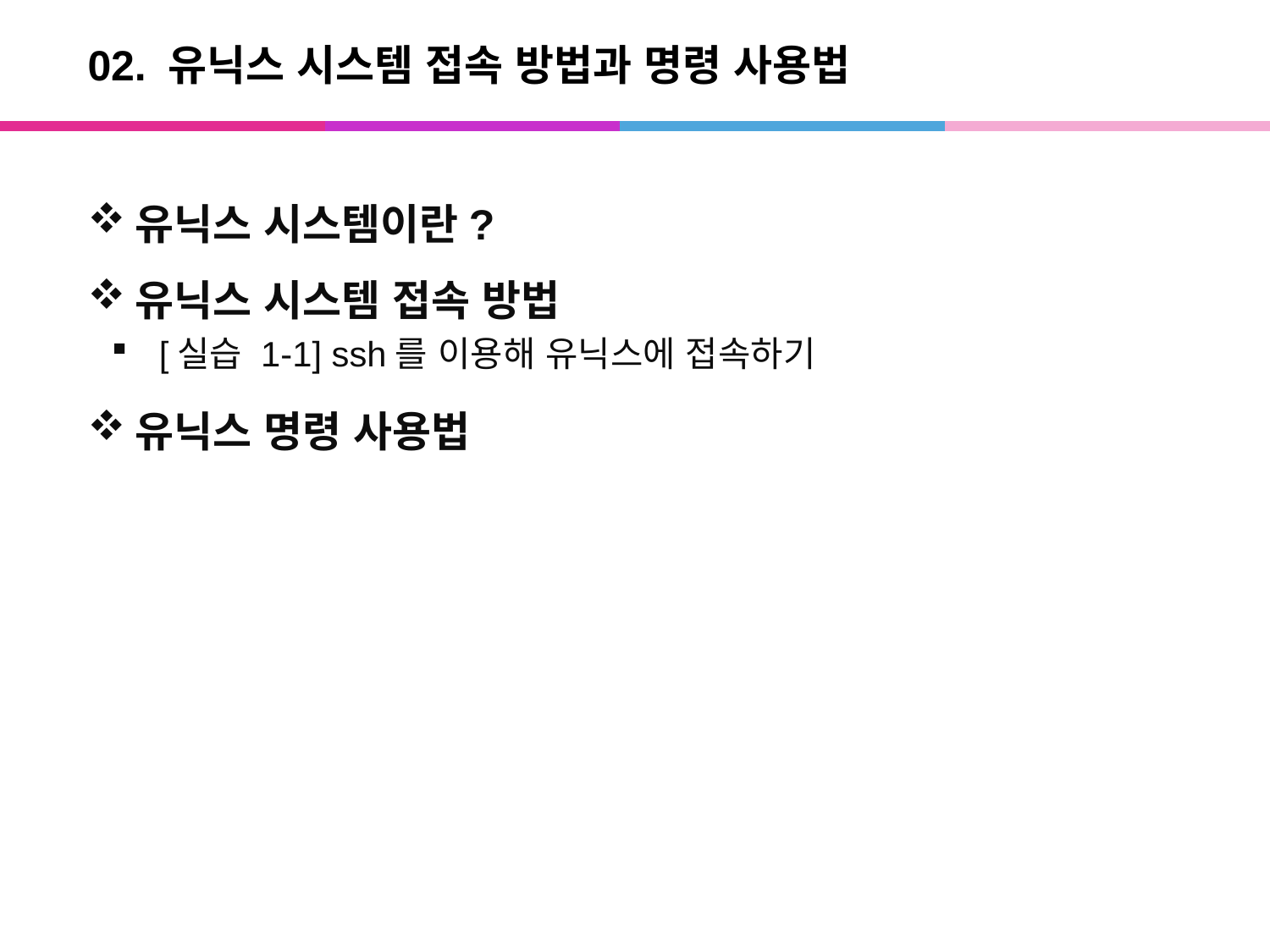

# 02. 유닉스 시스템 접속 방법과 명령 사용법
유닉스 시스템이란?
유닉스 시스템 접속 방법
[실습 1-1] ssh를 이용해 유닉스에 접속하기
유닉스 명령 사용법